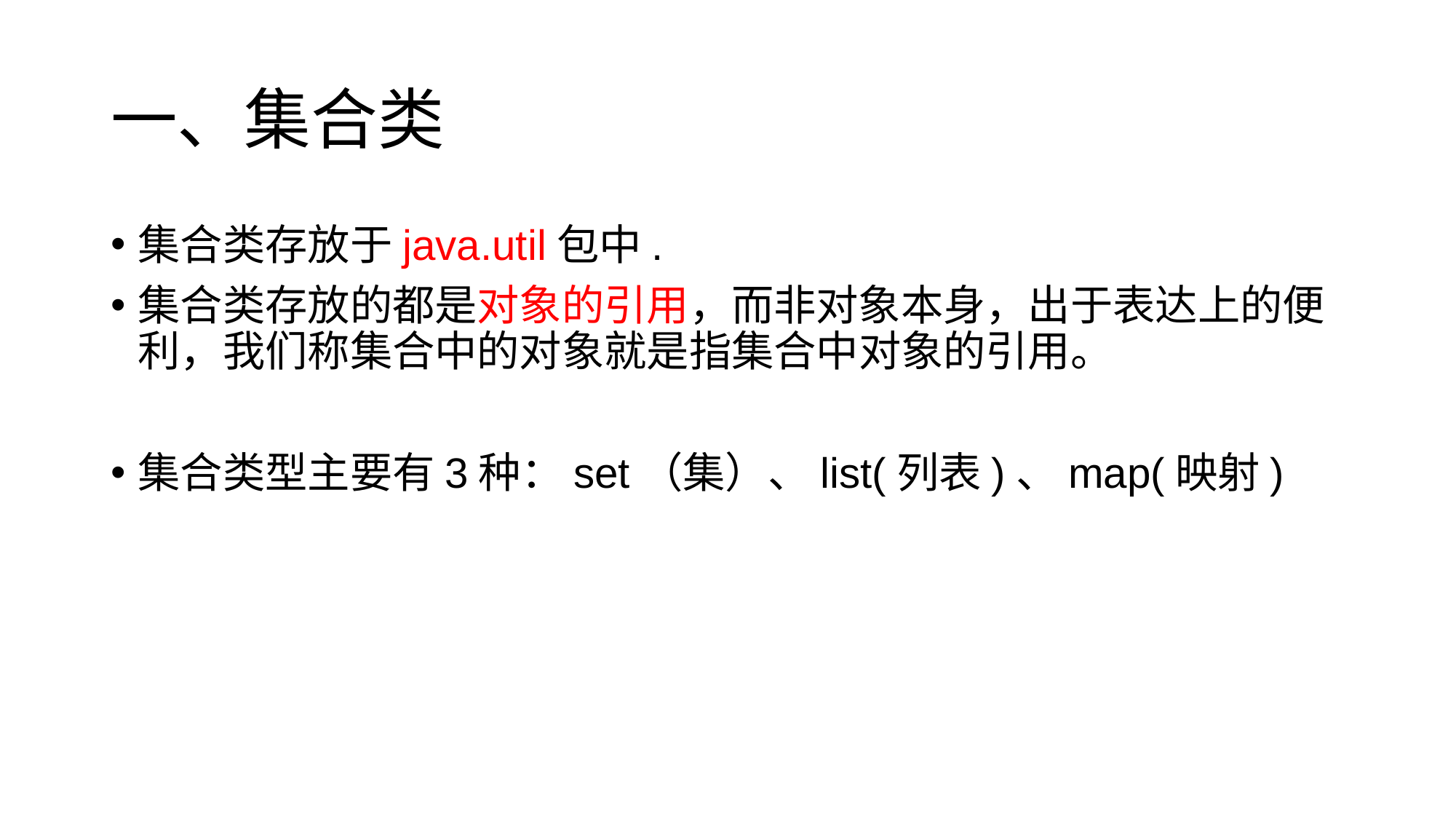

一、集合类
集合类存放于java.util包中.
集合类存放的都是对象的引用，而非对象本身，出于表达上的便利，我们称集合中的对象就是指集合中对象的引用。

集合类型主要有3种：set（集）、list(列表)、map(映射)